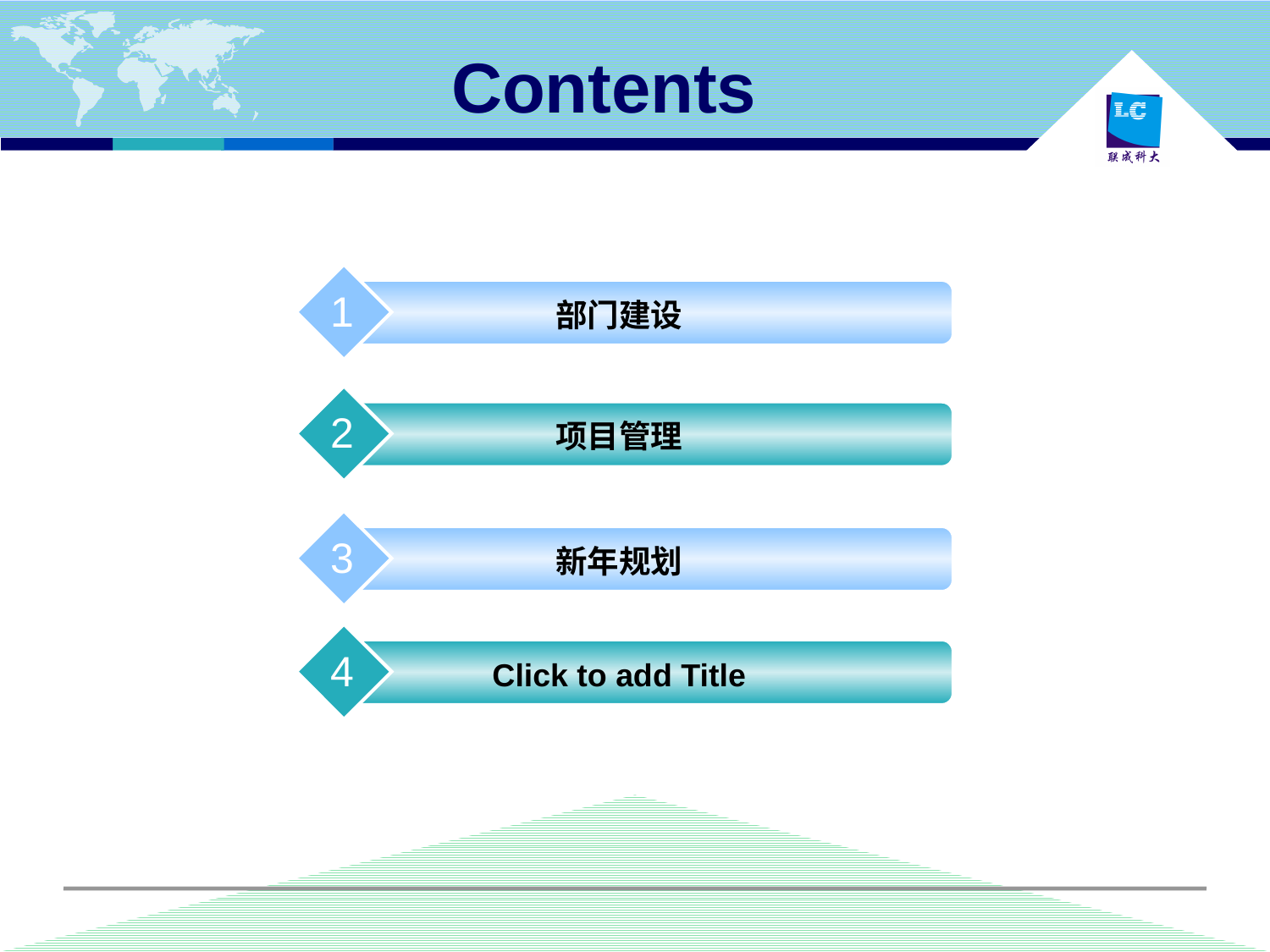

# Contents

1

部门建设

2

项目管理

3

新年规划

4

Click to add Title